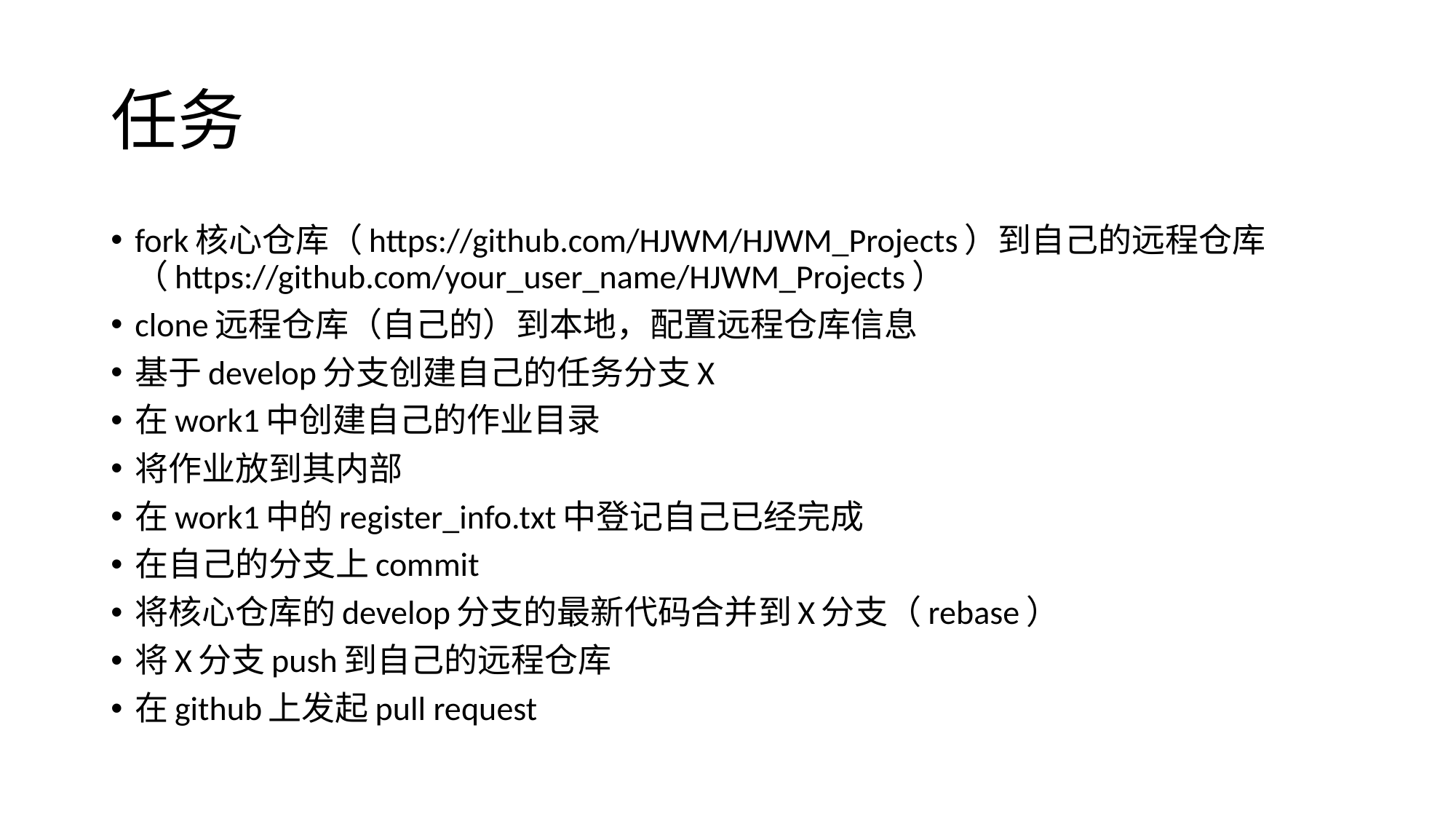

# 任务
fork核心仓库（https://github.com/HJWM/HJWM_Projects）到自己的远程仓库（https://github.com/your_user_name/HJWM_Projects）
clone远程仓库（自己的）到本地，配置远程仓库信息
基于develop分支创建自己的任务分支X
在work1中创建自己的作业目录
将作业放到其内部
在work1中的register_info.txt中登记自己已经完成
在自己的分支上commit
将核心仓库的develop分支的最新代码合并到X分支（rebase）
将X分支push到自己的远程仓库
在github上发起pull request